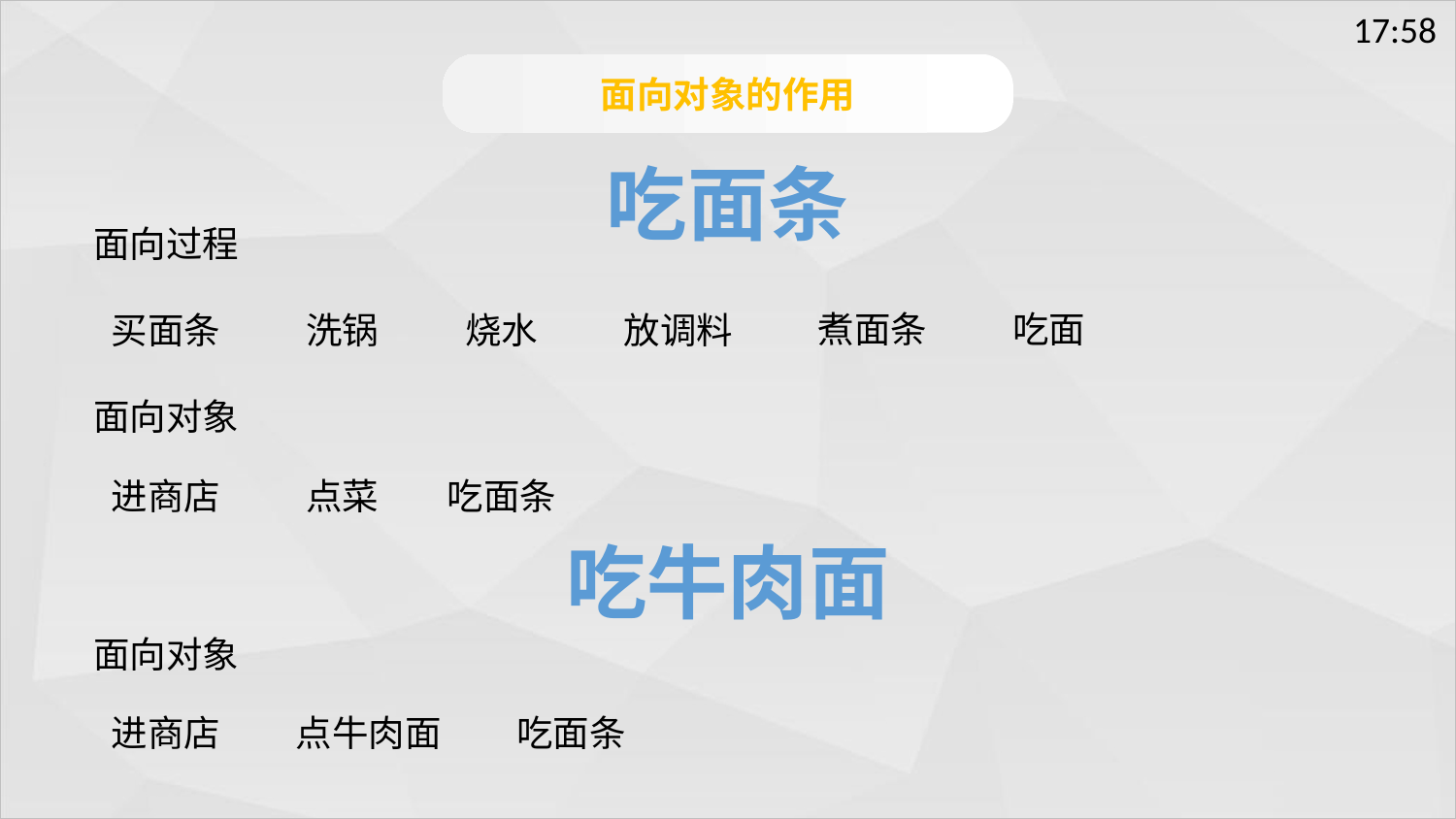

面向对象的作用
吃面条
面向过程
煮面条
吃面
买面条
烧水
放调料
洗锅
面向对象
进商店
点菜
吃面条
吃牛肉面
面向对象
点牛肉面
进商店
吃面条